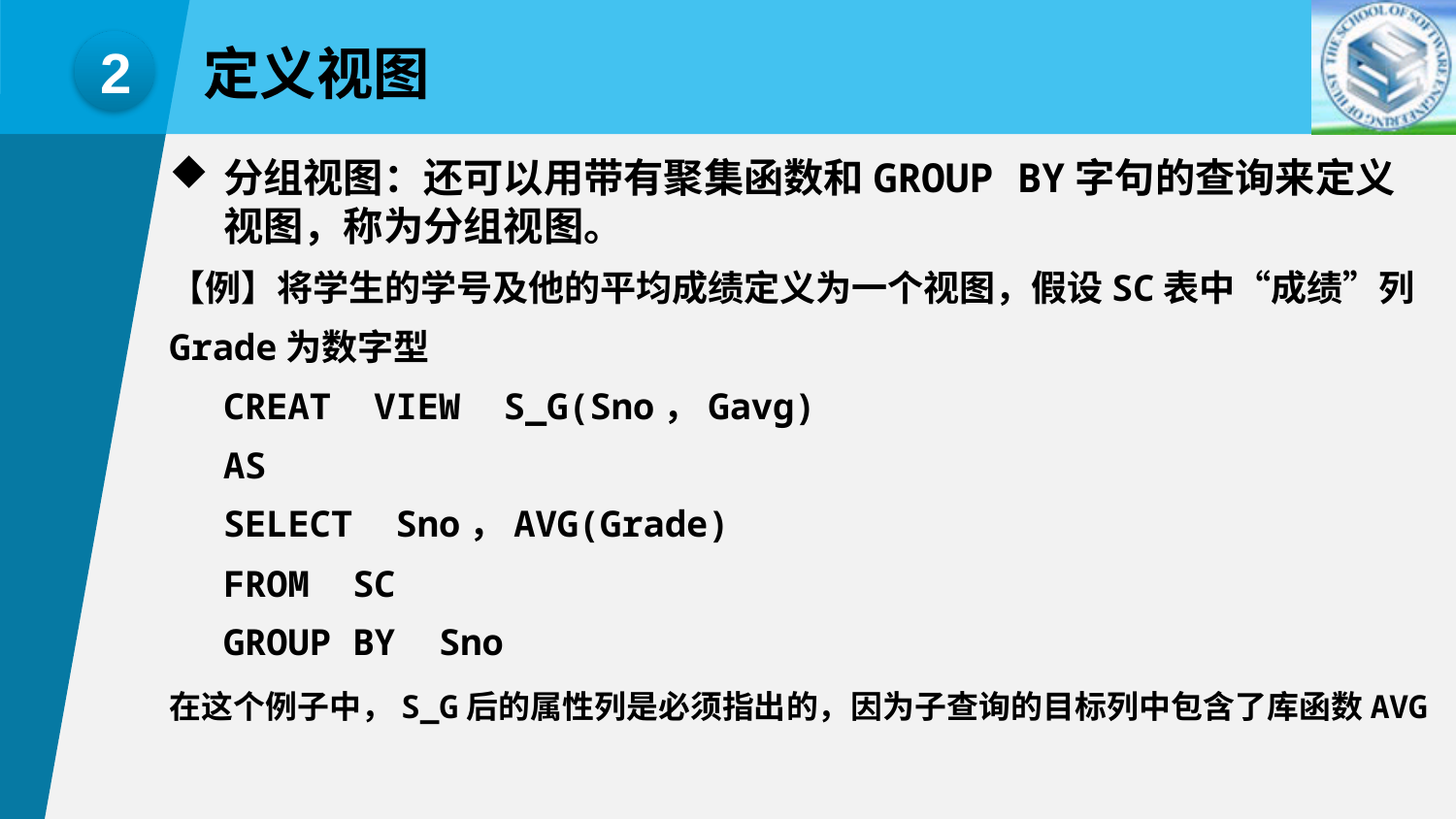

2
定义视图
分组视图：还可以用带有聚集函数和GROUP BY字句的查询来定义视图，称为分组视图。
【例】将学生的学号及他的平均成绩定义为一个视图，假设SC表中“成绩”列
Grade为数字型
		CREAT  VIEW  S_G(Sno，Gavg)
		AS
		SELECT  Sno，AVG(Grade)
		FROM  SC
		GROUP BY  Sno
在这个例子中，S_G后的属性列是必须指出的，因为子查询的目标列中包含了库函数AVG